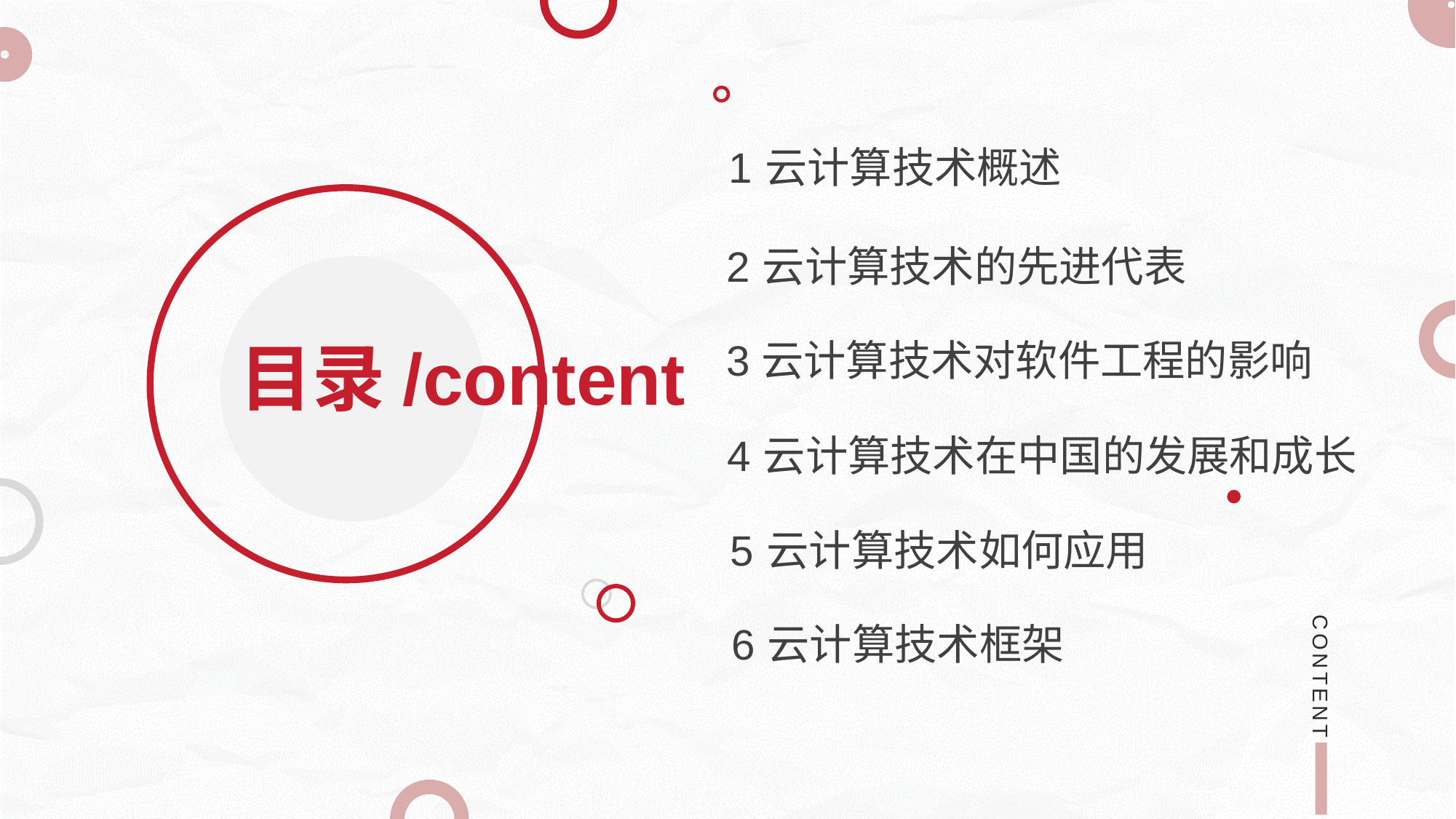

1
云计算技术概述

2
云计算技术的先进代表

目录/content
3
云计算技术对软件工程的影响
4
云计算技术在中国的发展和成长

5
云计算技术如何应用

CONTENT
6
云计算技术框架